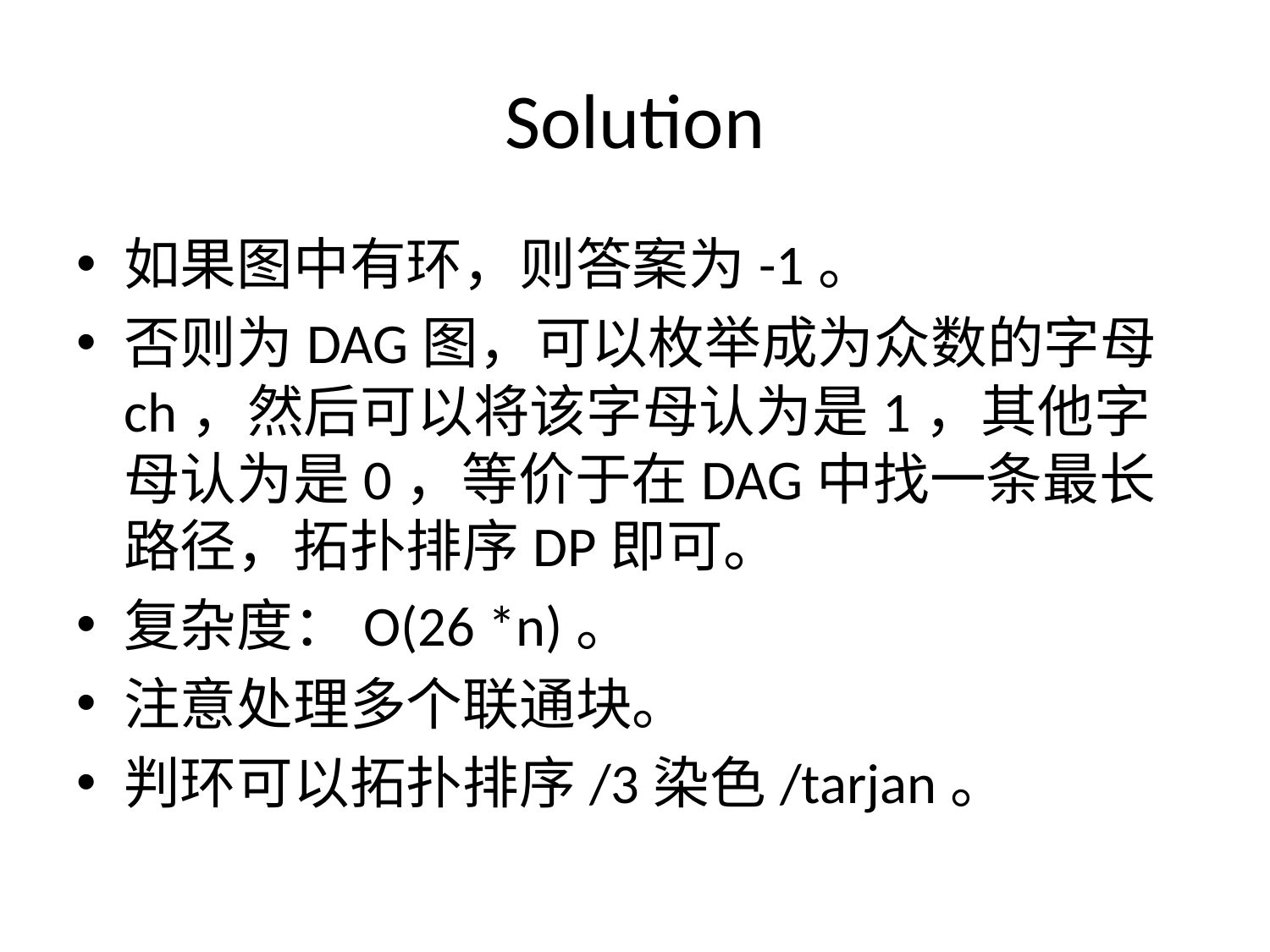

# Solution
如果图中有环，则答案为-1。
否则为DAG图，可以枚举成为众数的字母ch，然后可以将该字母认为是1，其他字母认为是0，等价于在DAG中找一条最长路径，拓扑排序DP即可。
复杂度：O(26 *n)。
注意处理多个联通块。
判环可以拓扑排序/3染色/tarjan。